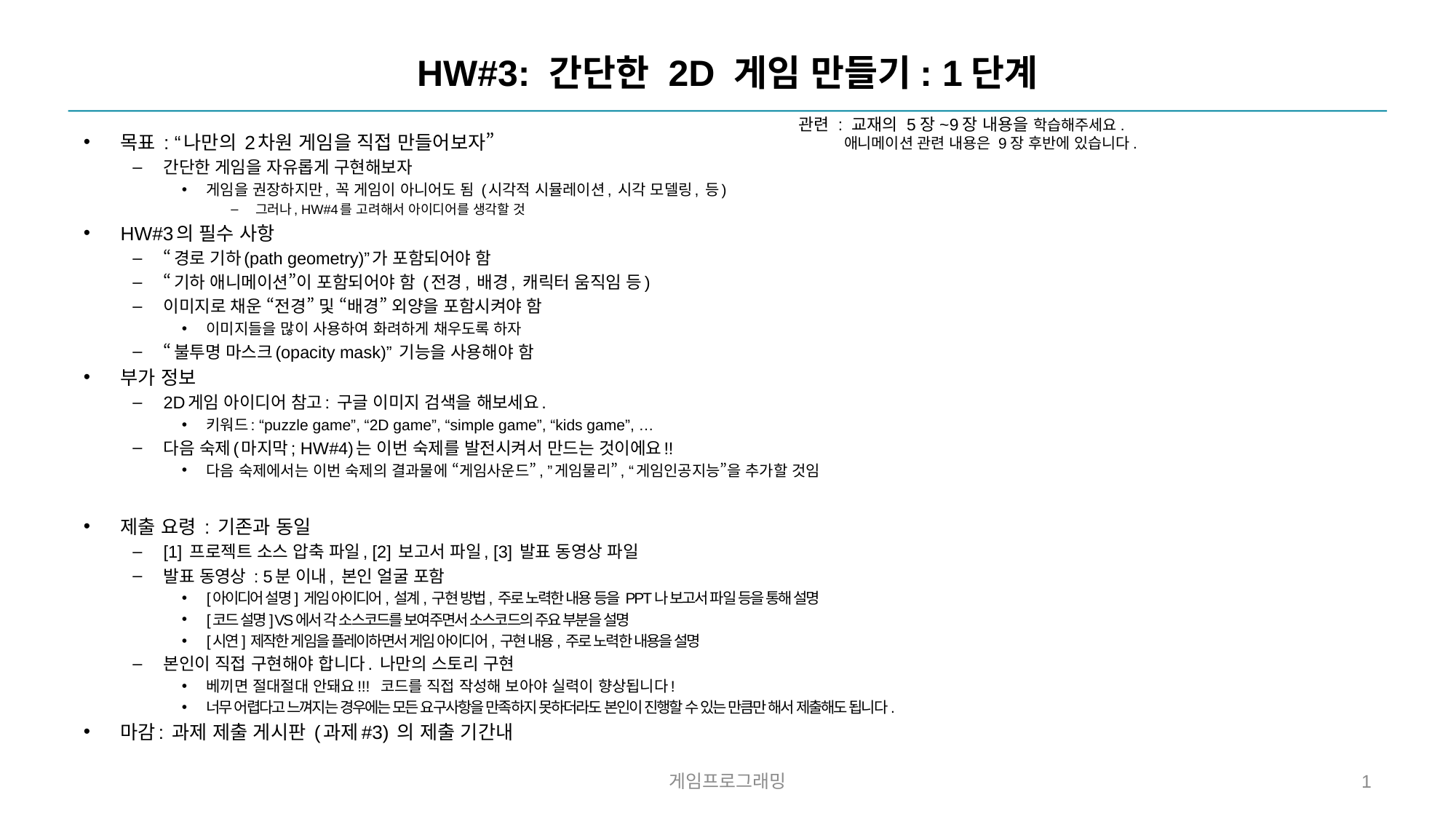

# HW#3: 간단한 2D 게임 만들기: 1단계
관련 : 교재의 5장~9장 내용을 학습해주세요.
          애니메이션 관련 내용은 9장 후반에 있습니다.
목표 : “나만의 2차원 게임을 직접 만들어보자”
간단한 게임을 자유롭게 구현해보자
게임을 권장하지만, 꼭 게임이 아니어도 됨 (시각적 시뮬레이션, 시각 모델링, 등)
그러나, HW#4를 고려해서 아이디어를 생각할 것
HW#3의 필수 사항
“경로 기하(path geometry)”가 포함되어야 함
“기하 애니메이션”이 포함되어야 함 (전경, 배경, 캐릭터 움직임 등)
이미지로 채운 “전경” 및 “배경” 외양을 포함시켜야 함
이미지들을 많이 사용하여 화려하게 채우도록 하자
“불투명 마스크(opacity mask)” 기능을 사용해야 함
부가 정보
2D게임 아이디어 참고: 구글 이미지 검색을 해보세요.
키워드: “puzzle game”, “2D game”, “simple game”, “kids game”, …
다음 숙제(마지막; HW#4)는 이번 숙제를 발전시켜서 만드는 것이에요!!
다음 숙제에서는 이번 숙제의 결과물에 “게임사운드”, ”게임물리”, “게임인공지능”을 추가할 것임

제출 요령 : 기존과 동일
[1] 프로젝트 소스 압축 파일, [2] 보고서 파일, [3] 발표 동영상 파일
발표 동영상 : 5분 이내, 본인 얼굴 포함
[아이디어 설명] 게임 아이디어, 설계, 구현 방법, 주로 노력한 내용 등을 PPT나 보고서 파일 등을 통해 설명
[코드 설명] VS에서 각 소스코드를 보여주면서 소스코드의 주요 부분을 설명
[시연] 제작한 게임을 플레이하면서 게임 아이디어, 구현 내용, 주로 노력한 내용을 설명
본인이 직접 구현해야 합니다. 나만의 스토리 구현
베끼면 절대절대 안돼요!!!  코드를 직접 작성해 보아야 실력이 향상됩니다!
너무 어렵다고 느껴지는 경우에는 모든 요구사항을 만족하지 못하더라도 본인이 진행할 수 있는 만큼만 해서 제출해도 됩니다.
마감: 과제 제출 게시판 (과제#3) 의 제출 기간내
게임프로그래밍
1